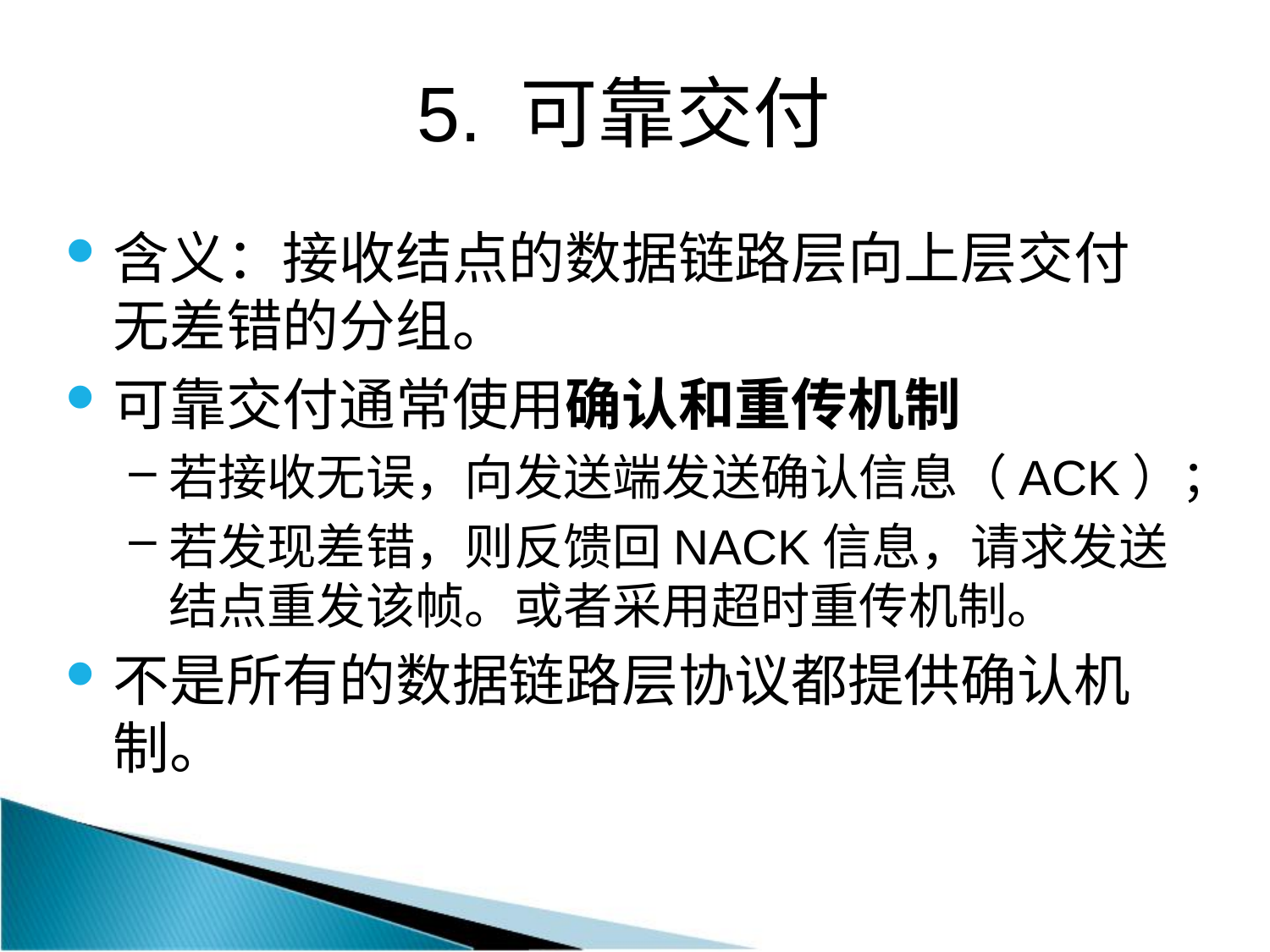

可靠交付
含义：接收结点的数据链路层向上层交付无差错的分组。
可靠交付通常使用确认和重传机制
若接收无误，向发送端发送确认信息（ACK）；
若发现差错，则反馈回NACK信息，请求发送结点重发该帧。或者采用超时重传机制。
不是所有的数据链路层协议都提供确认机制。